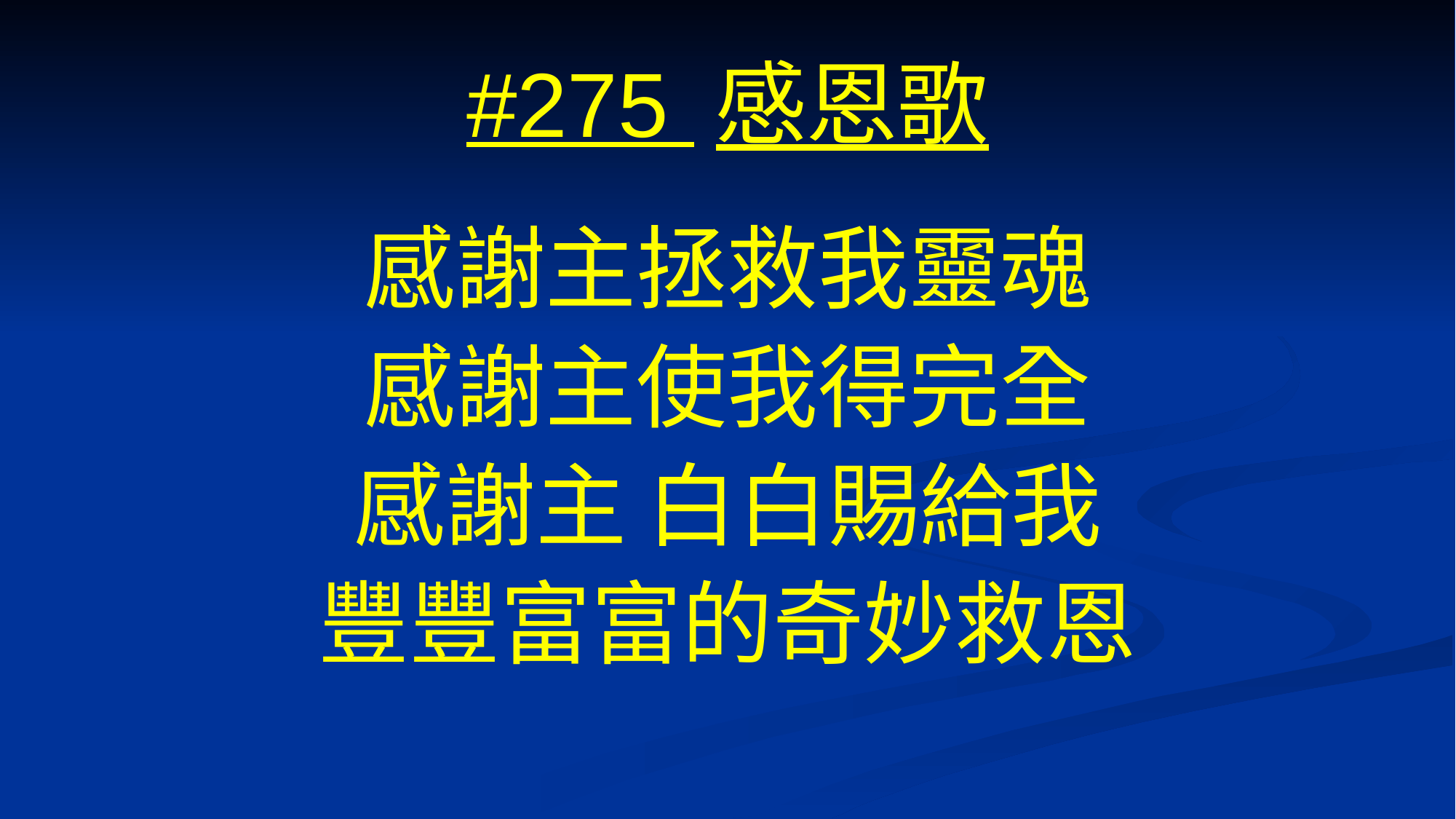

# #275 感恩歌
感謝主拯救我靈魂
感謝主使我得完全
感謝主 白白賜給我
豐豐富富的奇妙救恩